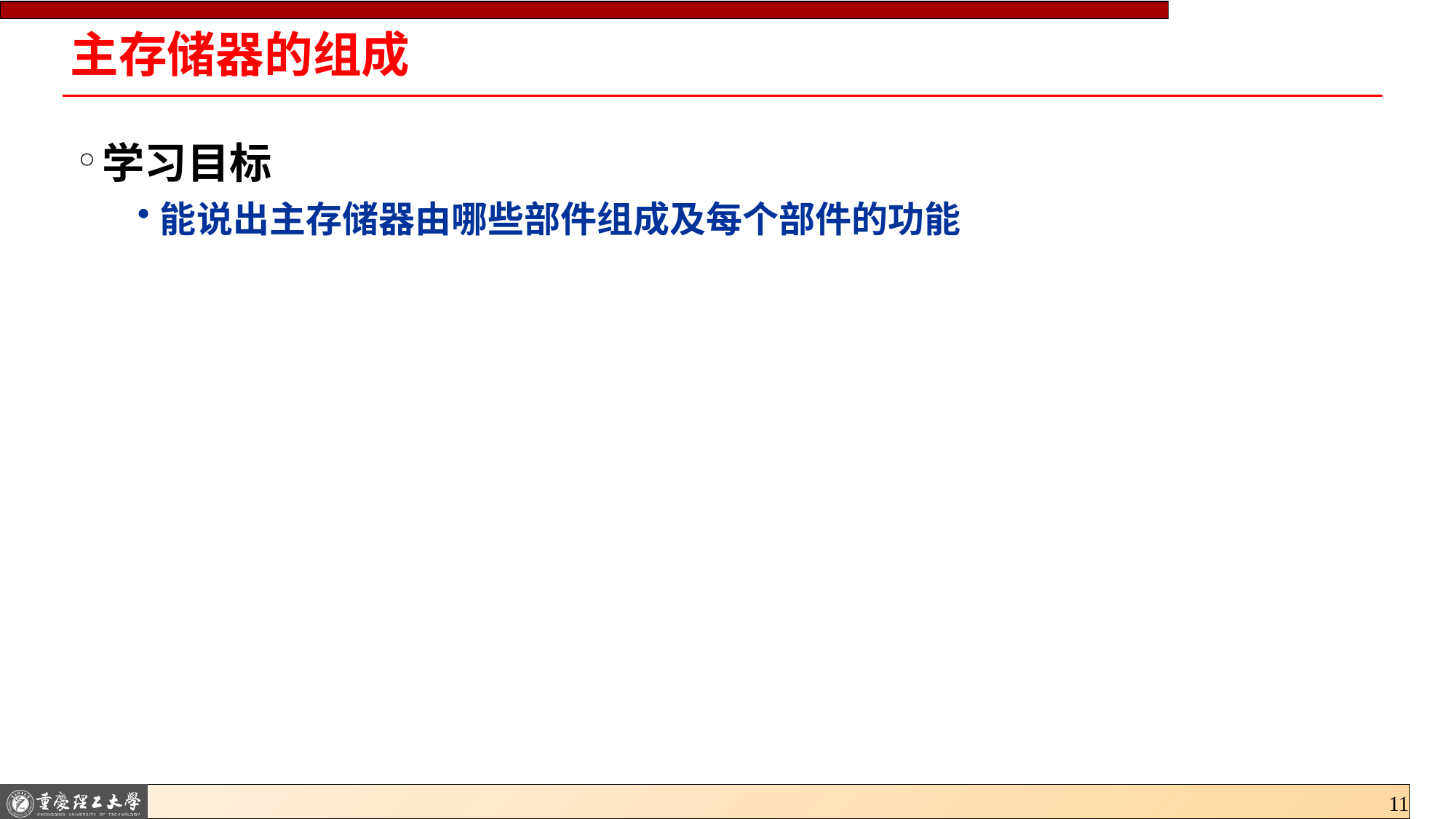

# 主存储器的组成
学习目标
能说出主存储器由哪些部件组成及每个部件的功能